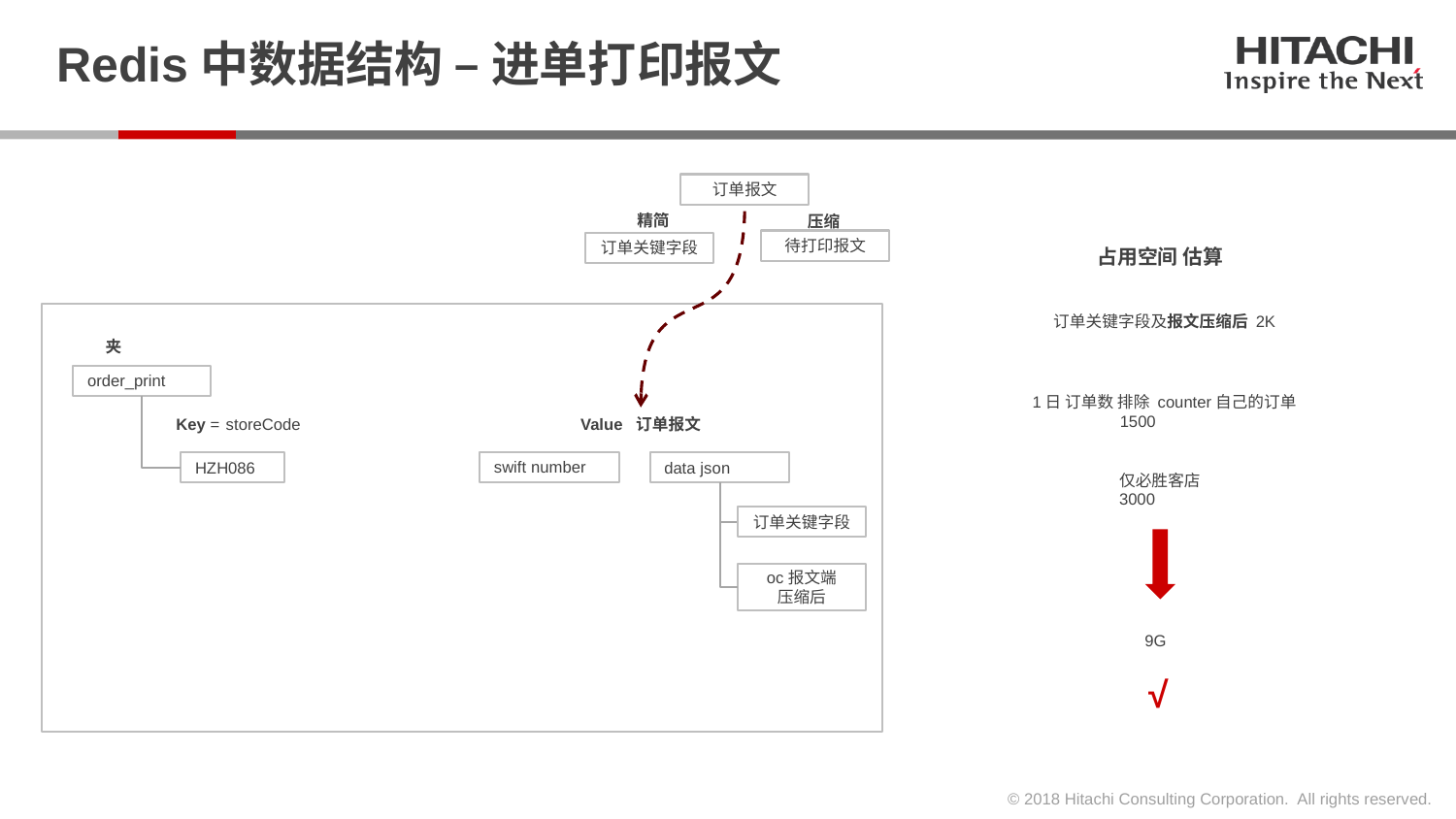

# Redis中数据结构 – 进单打印报文
订单报文
精简
压缩
待打印报文
订单关键字段
占用空间 估算

订单关键字段及报文压缩后 2K
夹
order_print
1日 订单数 排除 counter自己的订单
                   1500
Key =
storeCode
Value  订单报文
swift number
HZH086
data json
仅必胜客店
3000
订单关键字段

oc报文端
压缩后
9G
√